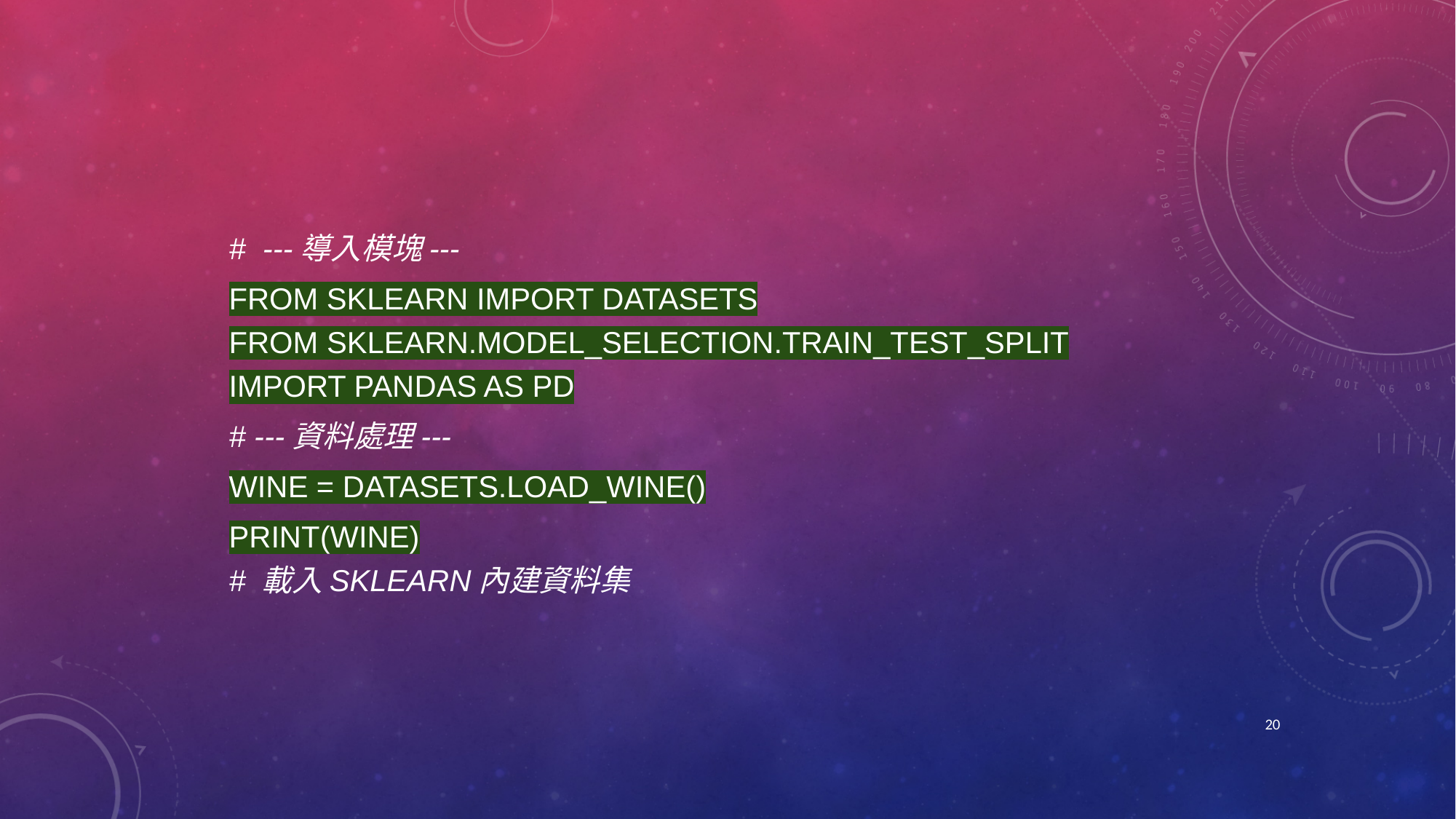

#  ---導入模塊---
from sklearn import datasets
from sklearn.model_selection.train_test_split
import pandas as pd
# ---資料處理---
wine = datasets.load_wine()
print(wine)
# 載入SKlearn內建資料集
20